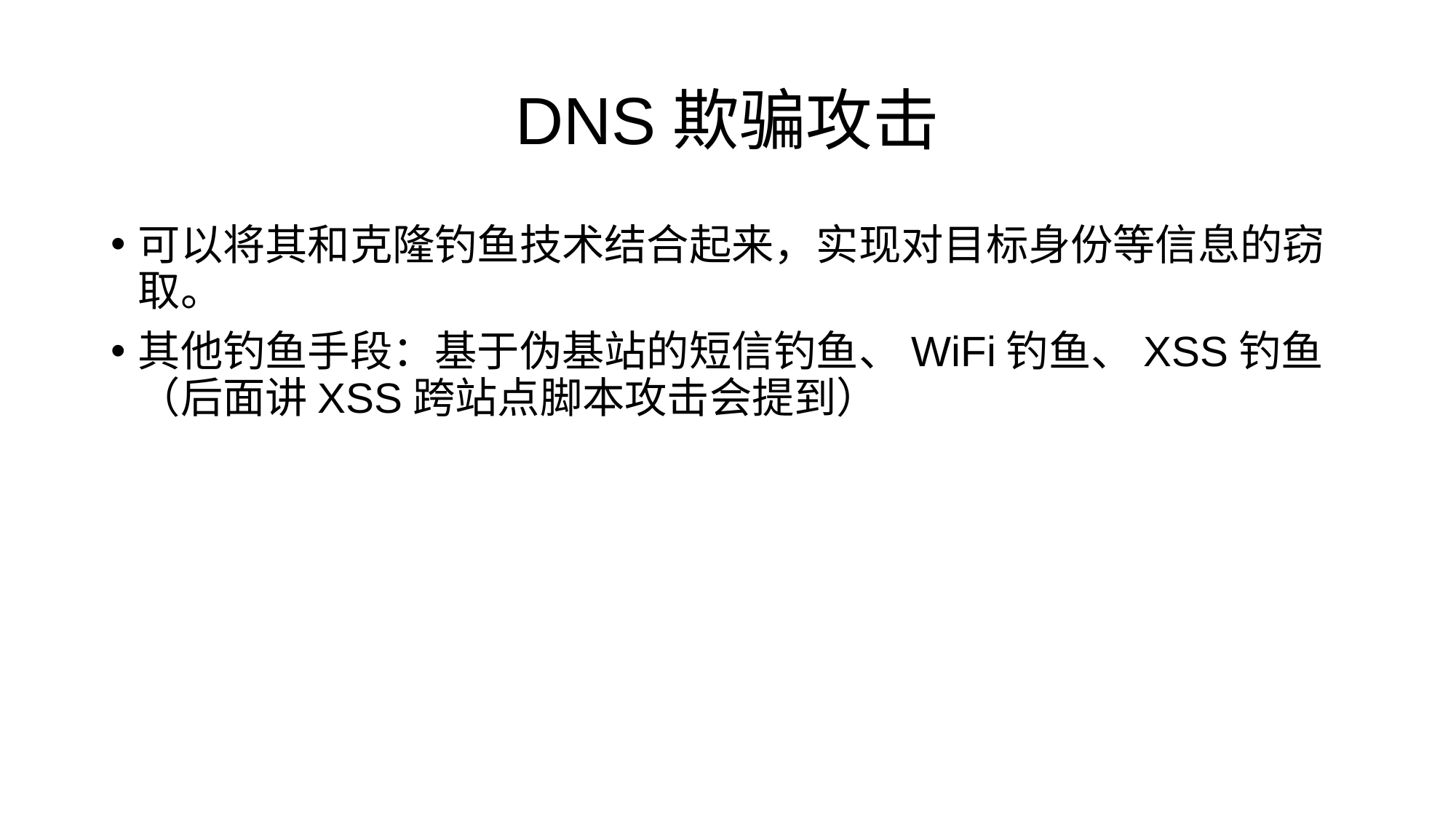

# DNS欺骗攻击
可以将其和克隆钓鱼技术结合起来，实现对目标身份等信息的窃取。
其他钓鱼手段：基于伪基站的短信钓鱼、WiFi钓鱼、XSS钓鱼（后面讲XSS跨站点脚本攻击会提到）